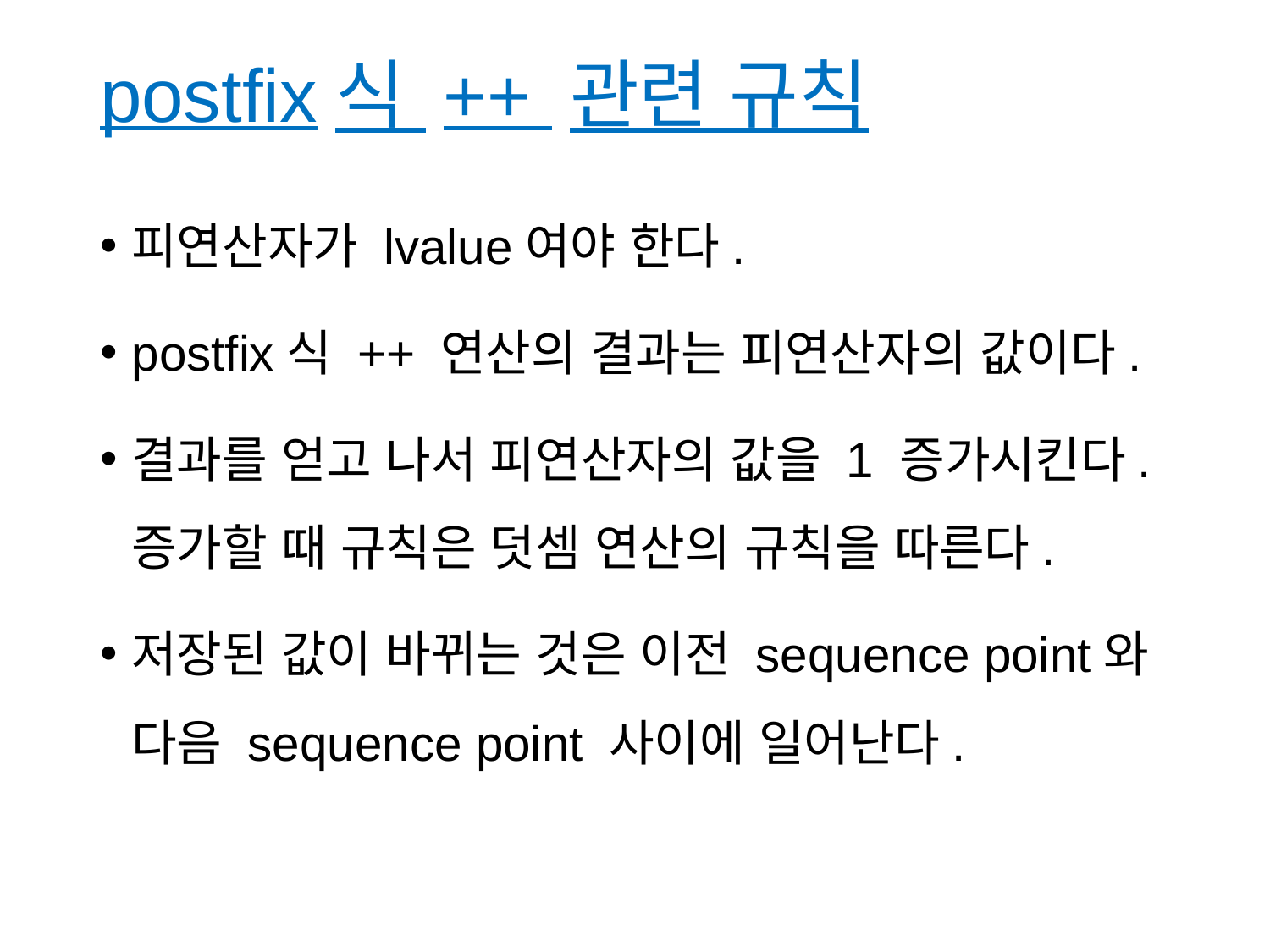

# postfix식 ++ 관련 규칙
피연산자가 lvalue여야 한다.
postfix식 ++ 연산의 결과는 피연산자의 값이다.
결과를 얻고 나서 피연산자의 값을 1 증가시킨다. 증가할 때 규칙은 덧셈 연산의 규칙을 따른다.
저장된 값이 바뀌는 것은 이전 sequence point와 다음 sequence point 사이에 일어난다.